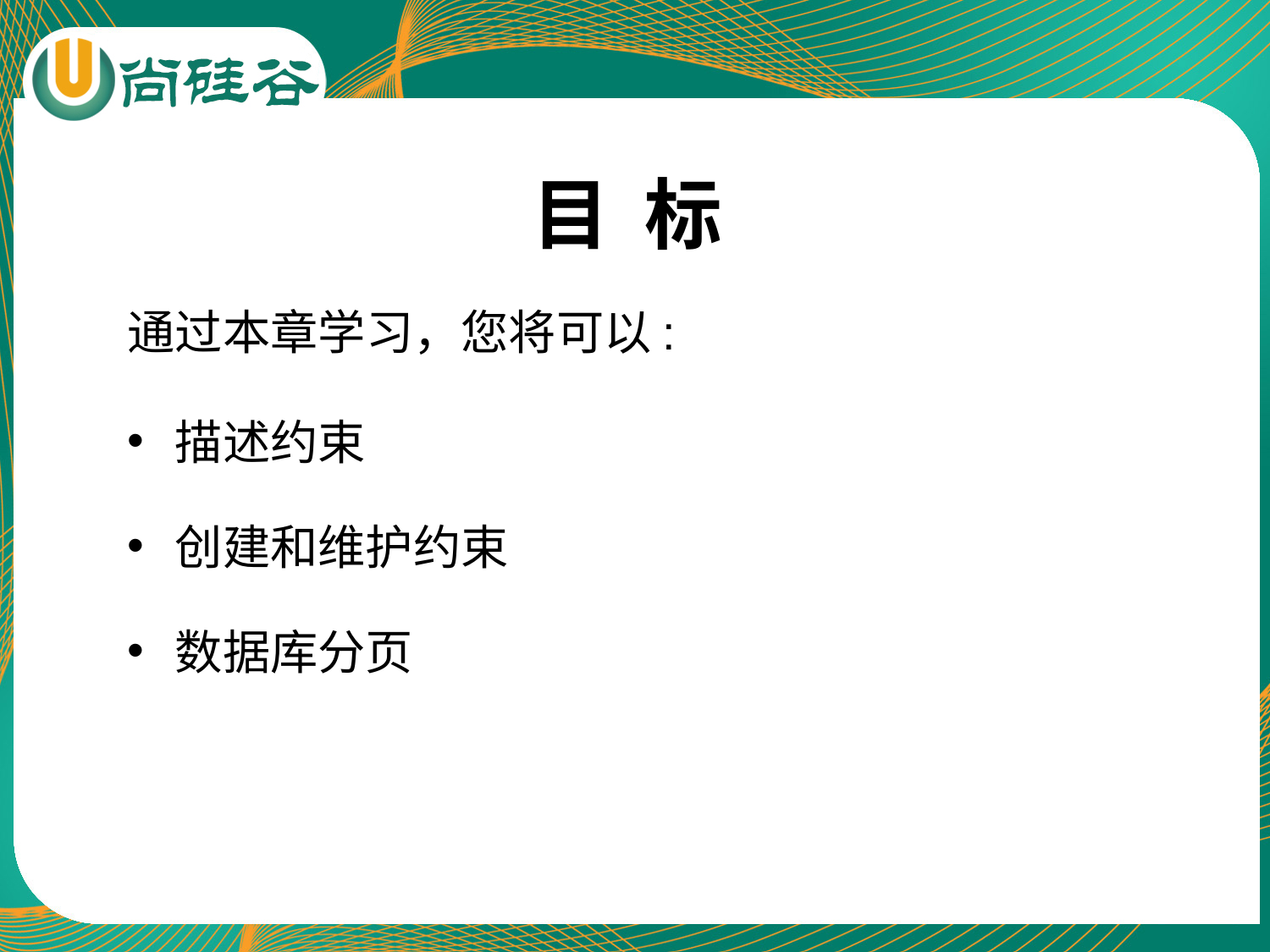

# 目  标
通过本章学习，您将可以:

描述约束

创建和维护约束

数据库分页